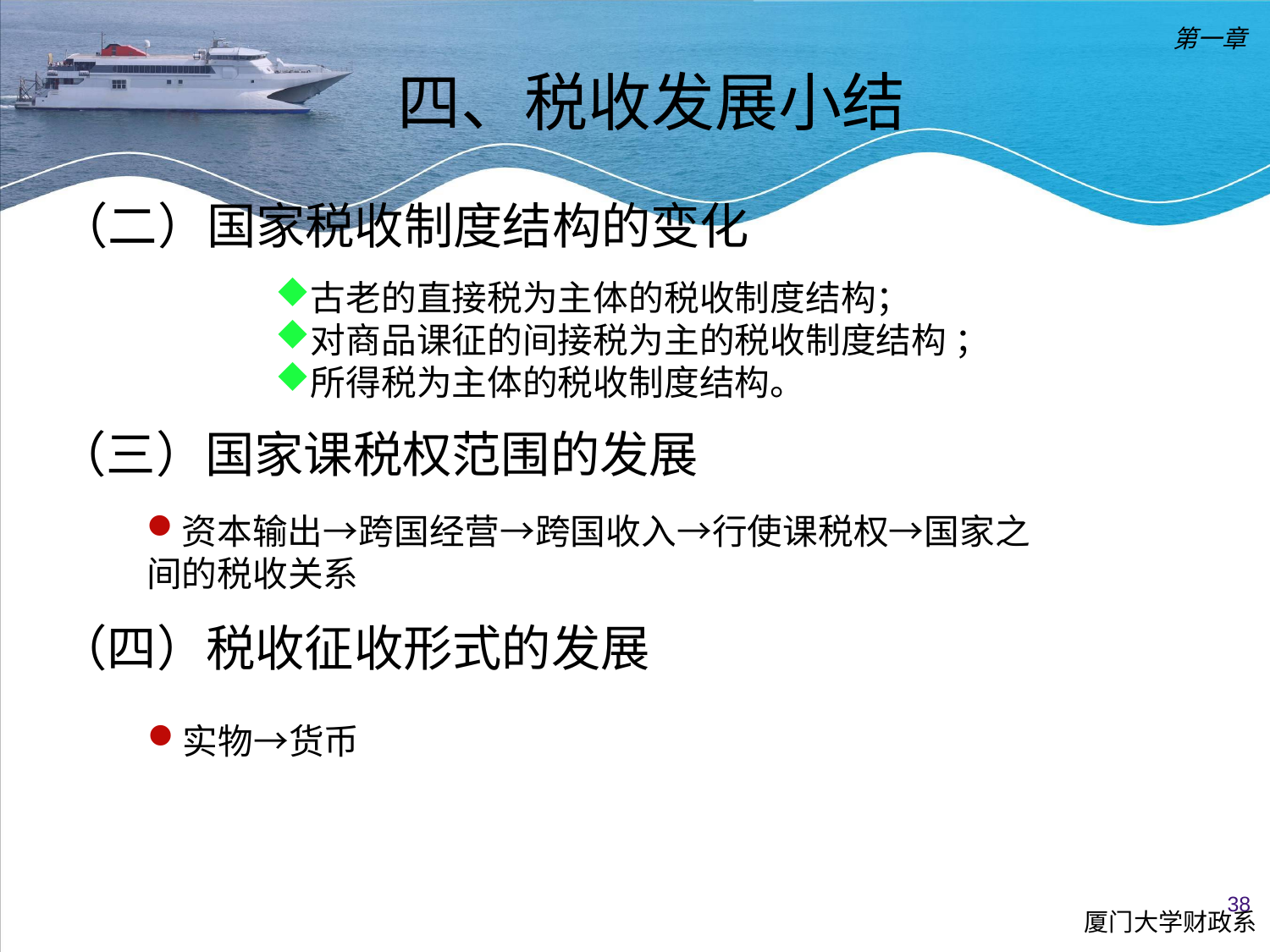

第一章
四、税收发展小结
（二）国家税收制度结构的变化
古老的直接税为主体的税收制度结构；
对商品课征的间接税为主的税收制度结构 ；
所得税为主体的税收制度结构。
（三）国家课税权范围的发展
资本输出→跨国经营→跨国收入→行使课税权→国家之间的税收关系
（四）税收征收形式的发展
实物→货币
38
厦门大学财政系